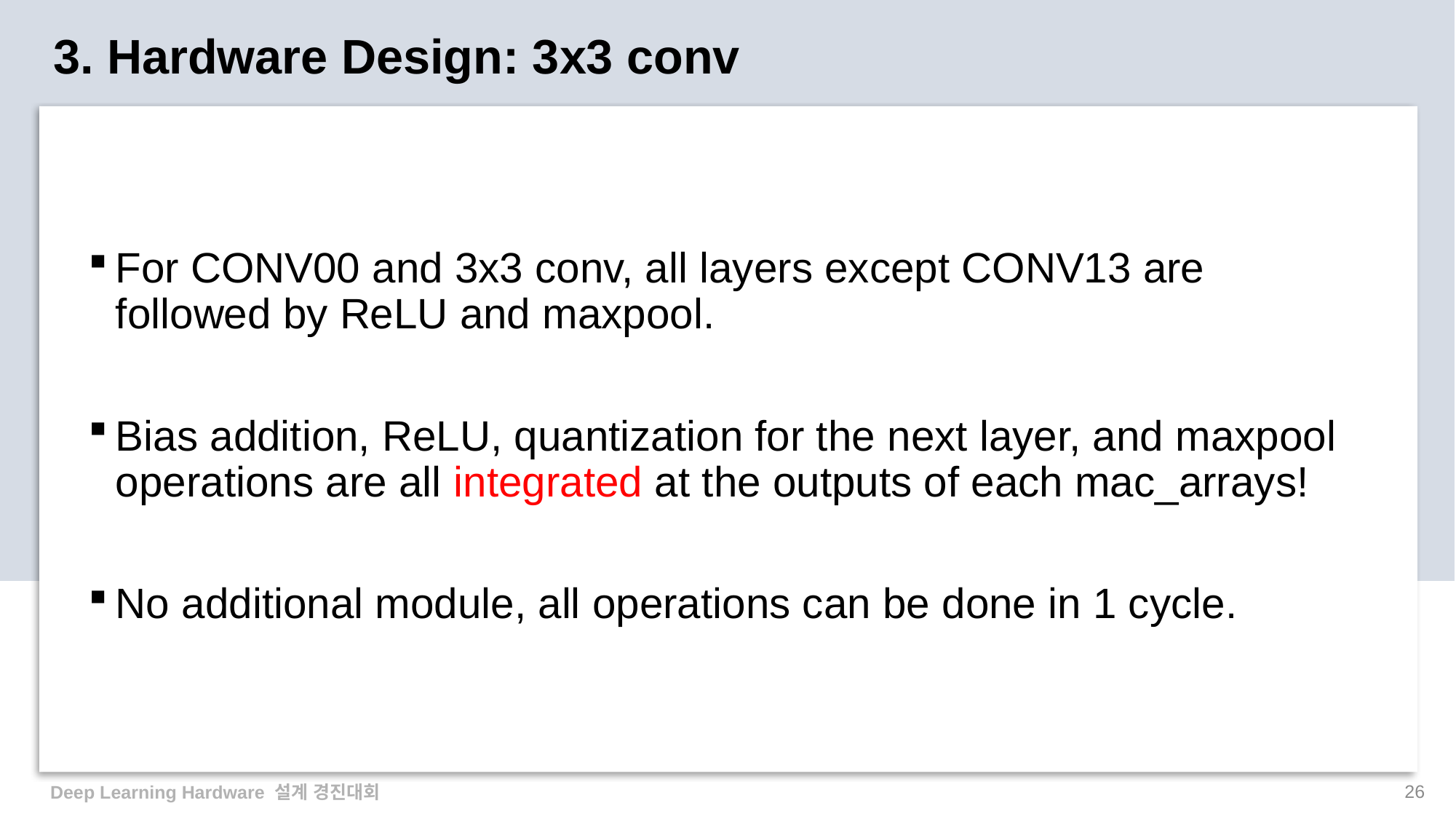

3. Hardware Design: 3x3 conv
For CONV00 and 3x3 conv, all layers except CONV13 are followed by ReLU and maxpool.

Bias addition, ReLU, quantization for the next layer, and maxpool operations are all integrated at the outputs of each mac_arrays!

No additional module, all operations can be done in 1 cycle.
26
Deep Learning Hardware 설계 경진대회